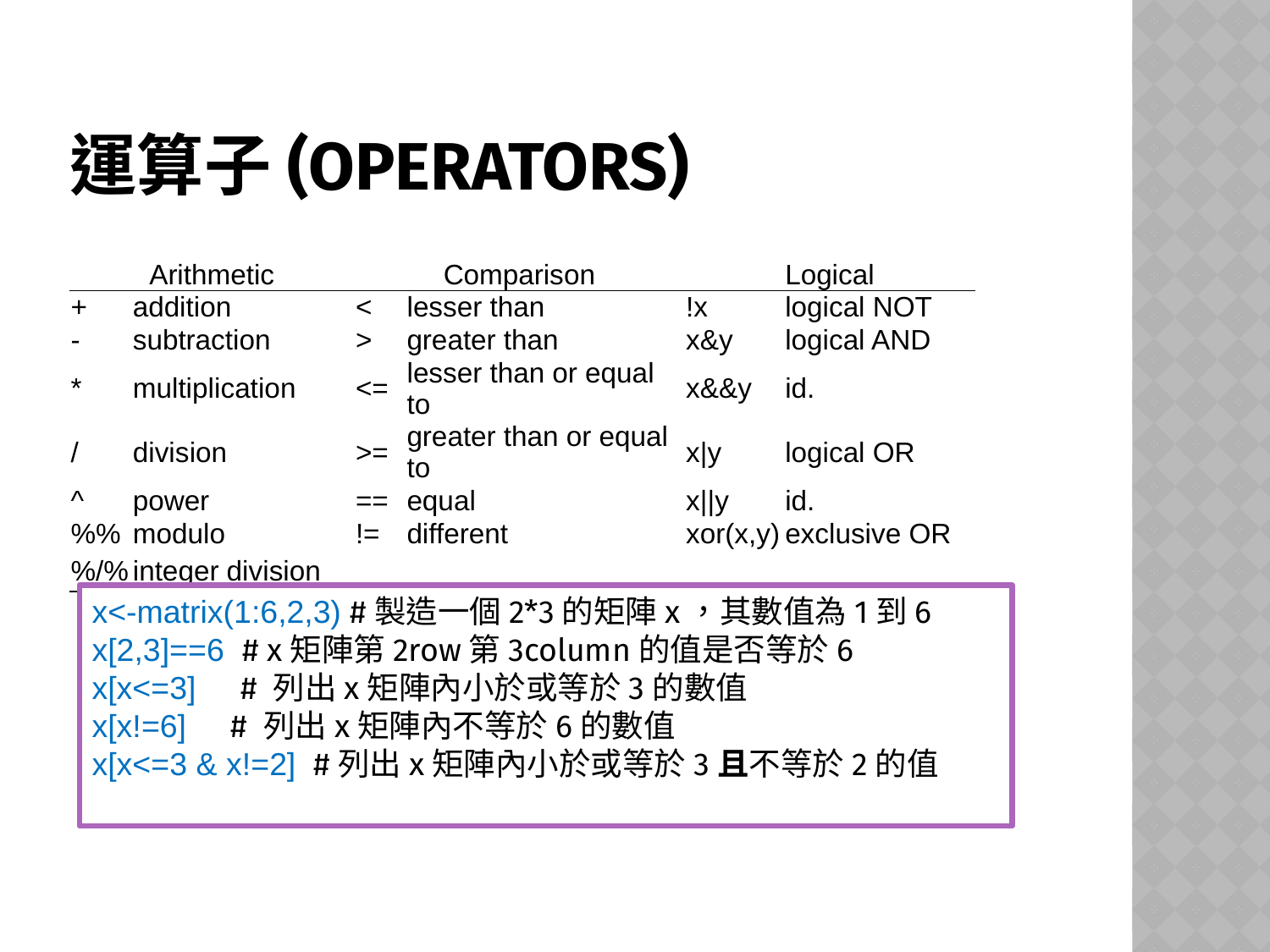

# 運算子(operators)
| Arithmetic |  | Comparison |  | Logical |  |
| --- | --- | --- | --- | --- | --- |
| + | addition | < | lesser than | !x | logical NOT |
| - | subtraction | > | greater than | x&y | logical AND |
| \* | multiplication | <= | lesser than or equal to | x&&y | id. |
| / | division | >= | greater than or equal to | x|y | logical OR |
| ^ | power | == | equal | x||y | id. |
| %% | modulo | != | different | xor(x,y) | exclusive OR |
| %/% | integer division |  |  |  |  |
x<-matrix(1:6,2,3) #製造一個2*3的矩陣x，其數值為1到6
x[2,3]==6  # x矩陣第2row第3column的值是否等於6
x[x<=3]     # 列出x矩陣內小於或等於3的數值
x[x!=6]     # 列出x矩陣內不等於6的數值
x[x<=3 & x!=2]  #列出x矩陣內小於或等於3且不等於2的值